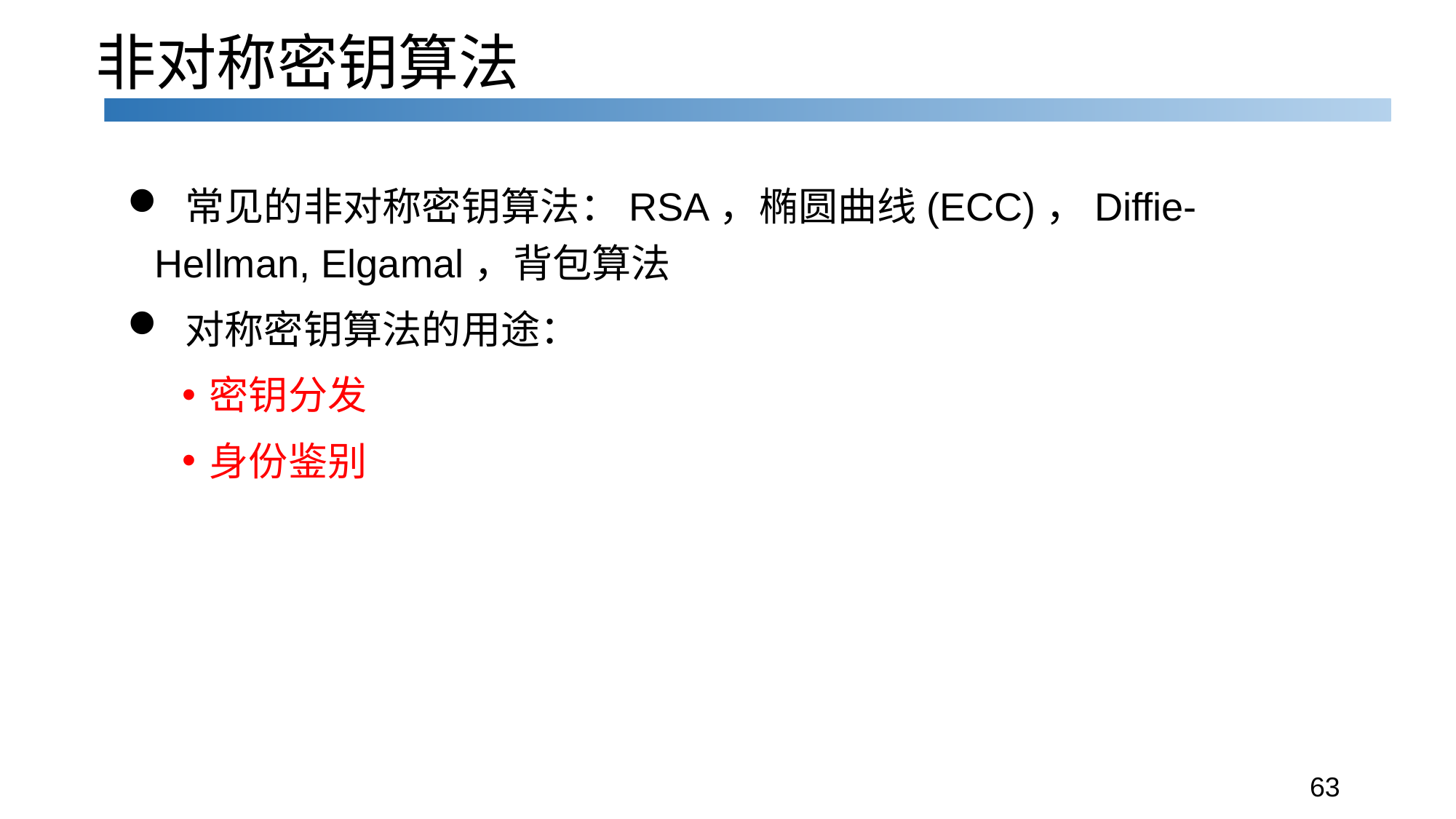

# 非对称密钥算法

 常见的非对称密钥算法：RSA，椭圆曲线(ECC)，Diffie-Hellman, Elgamal，背包算法
 对称密钥算法的用途：
密钥分发
身份鉴别
63